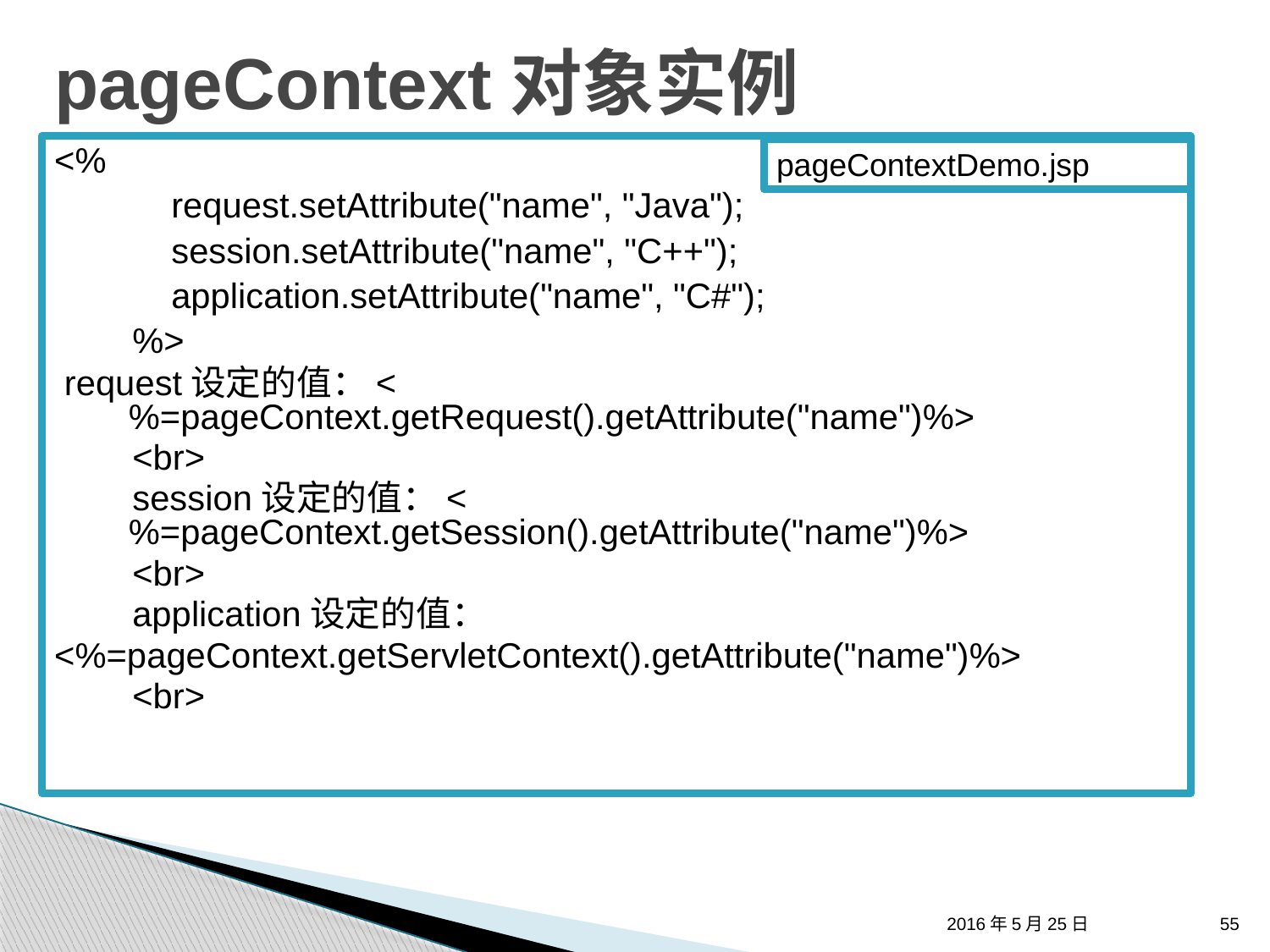

# pageContext对象实例
<%
            request.setAttribute("name", "Java");
            session.setAttribute("name", "C++");
            application.setAttribute("name", "C#");
        %>
 request设定的值：<%=pageContext.getRequest().getAttribute("name")%>
        <br>
        session设定的值：<%=pageContext.getSession().getAttribute("name")%>
        <br>
        application设定的值：
<%=pageContext.getServletContext().getAttribute("name")%>
        <br>

pageContextDemo.jsp
2016年5月25日
55